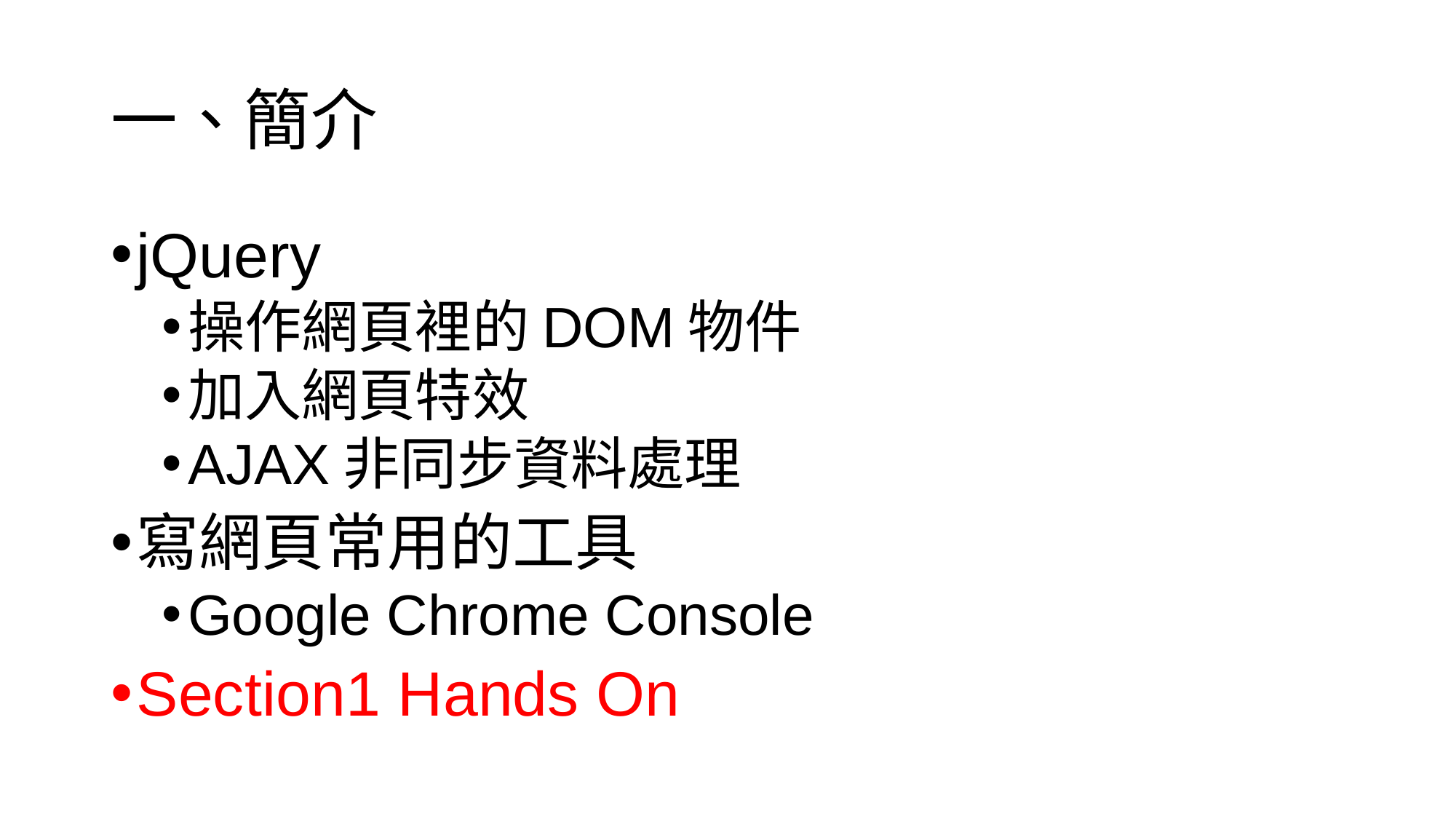

# 一、簡介
jQuery
操作網頁裡的DOM物件
加入網頁特效
AJAX非同步資料處理
寫網頁常用的工具
Google Chrome Console
Section1 Hands On